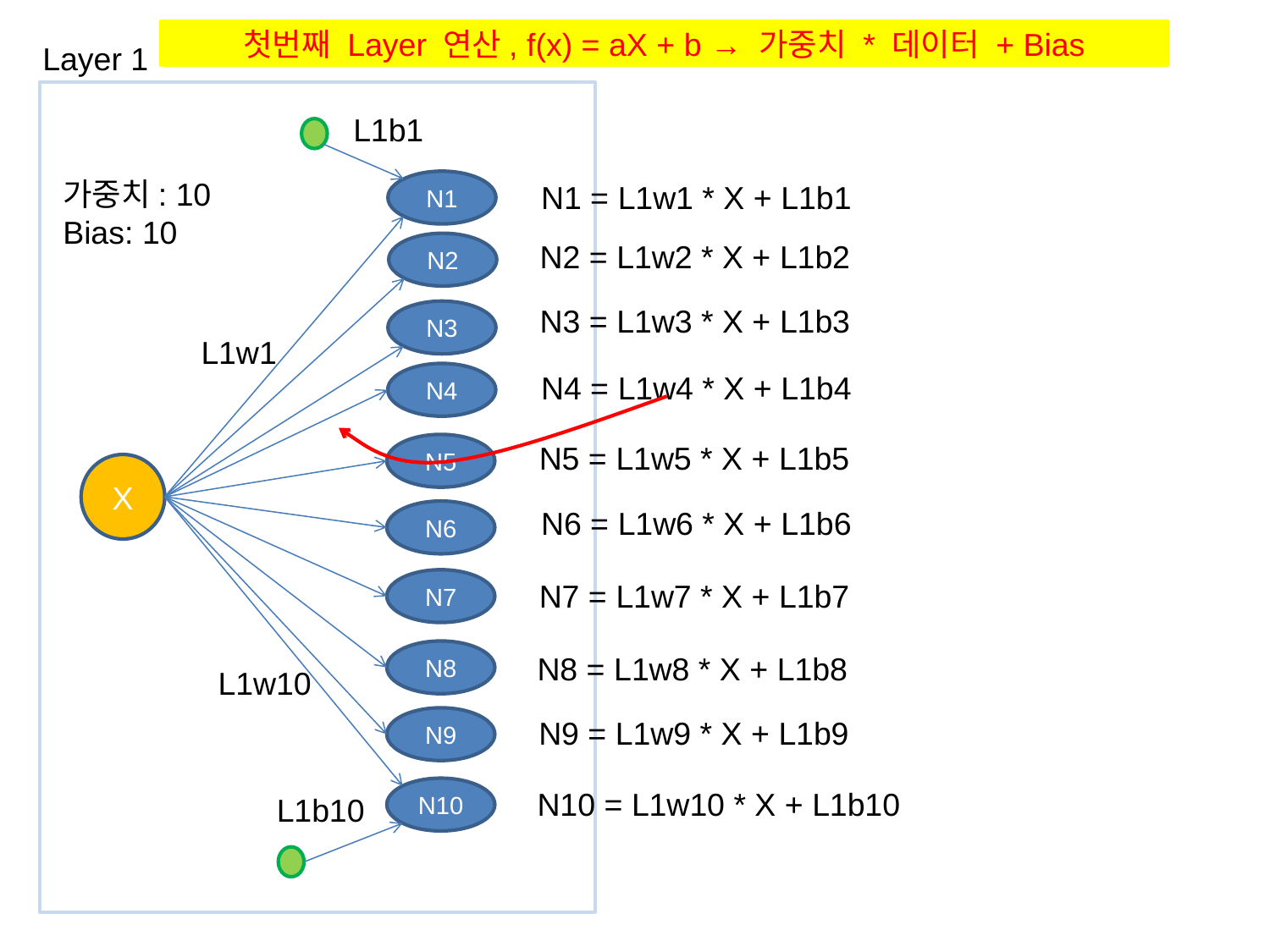

첫번째 Layer 연산, f(x) = aX + b → 가중치 * 데이터 + Bias
Layer 1

L1b1

가중치: 10
Bias: 10
N1
N1 = L1w1 * X + L1b1
N2 = L1w2 * X + L1b2
N2
N3 = L1w3 * X + L1b3
N3
L1w1
N4 = L1w4 * X + L1b4
N4

N5 = L1w5 * X + L1b5
N5
X
N6 = L1w6 * X + L1b6
N6
N7 = L1w7 * X + L1b7
N7
N8
N8 = L1w8 * X + L1b8
L1w10
N9 = L1w9 * X + L1b9
N9
N10
N10 = L1w10 * X + L1b10
L1b10